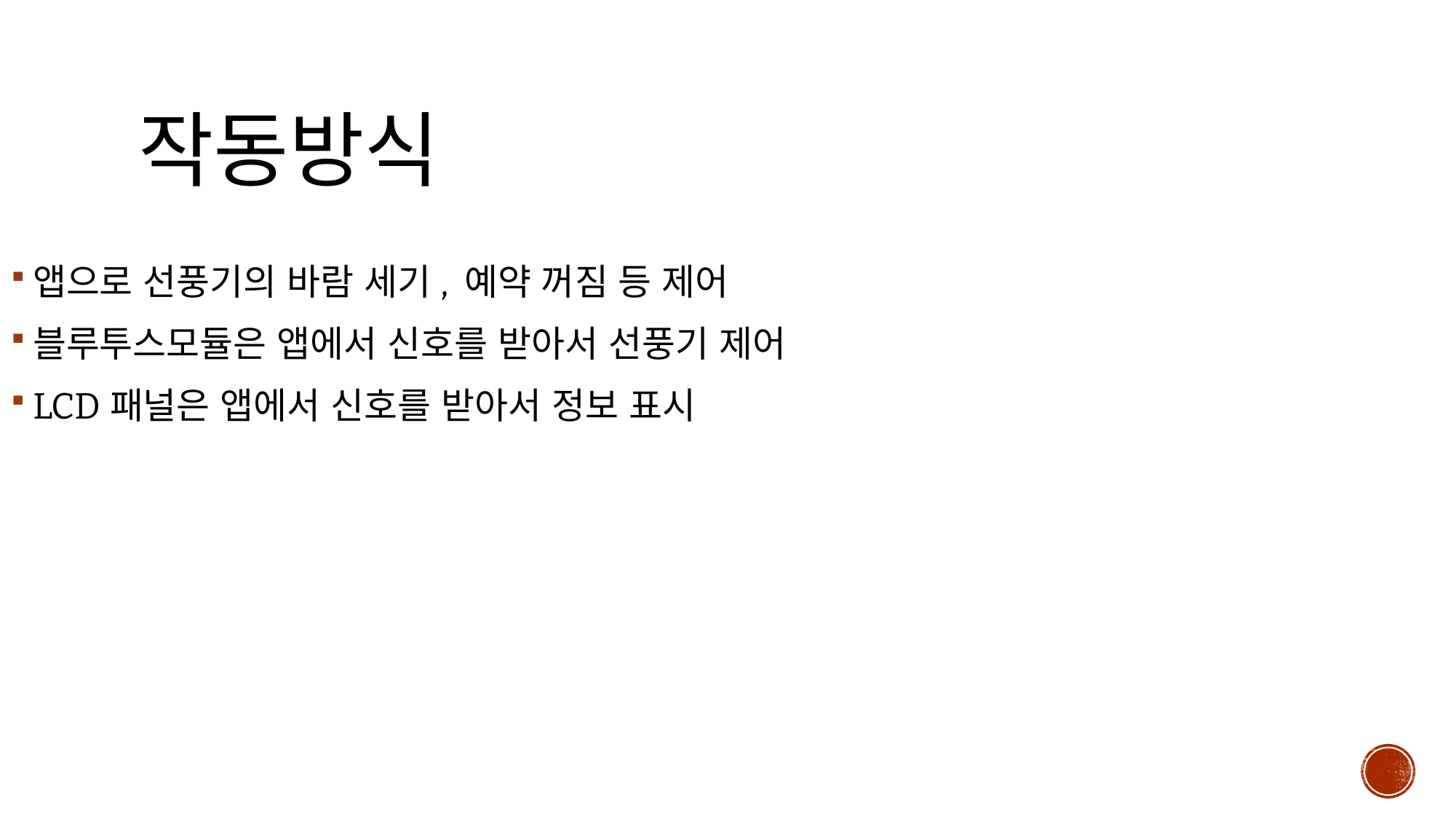

# 작동방식
앱으로 선풍기의 바람 세기, 예약 꺼짐 등 제어
블루투스모듈은 앱에서 신호를 받아서 선풍기 제어
LCD패널은 앱에서 신호를 받아서 정보 표시